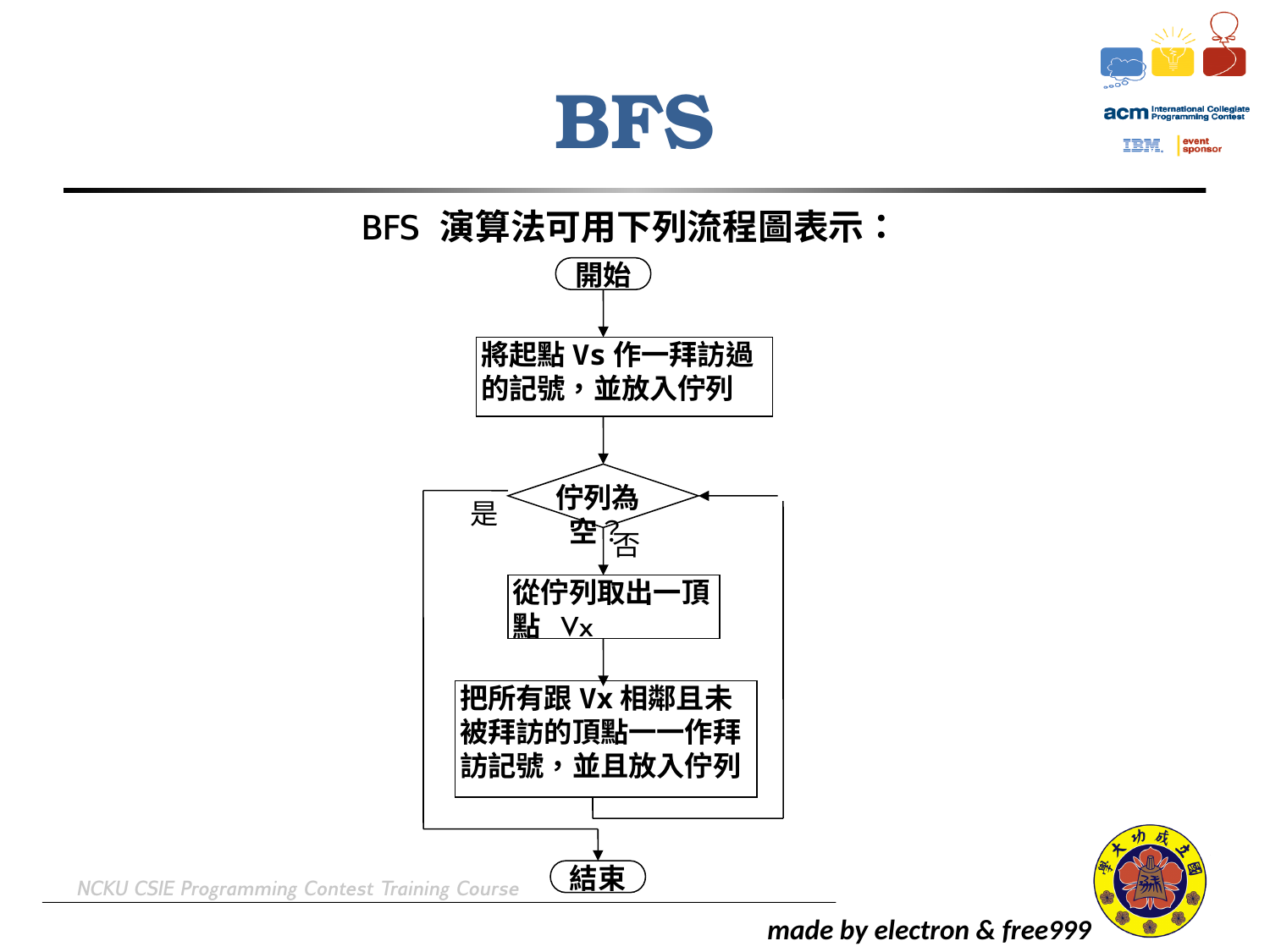

# BFS
BFS 演算法可用下列流程圖表示：

開始

將起點Vs作一拜訪過的記號，並放入佇列

佇列為空？

是

否
從佇列取出一頂點  Vx

把所有跟Vx相鄰且未被拜訪的頂點一一作拜訪記號，並且放入佇列

結束
NCKU CSIE Programming Contest Training Course